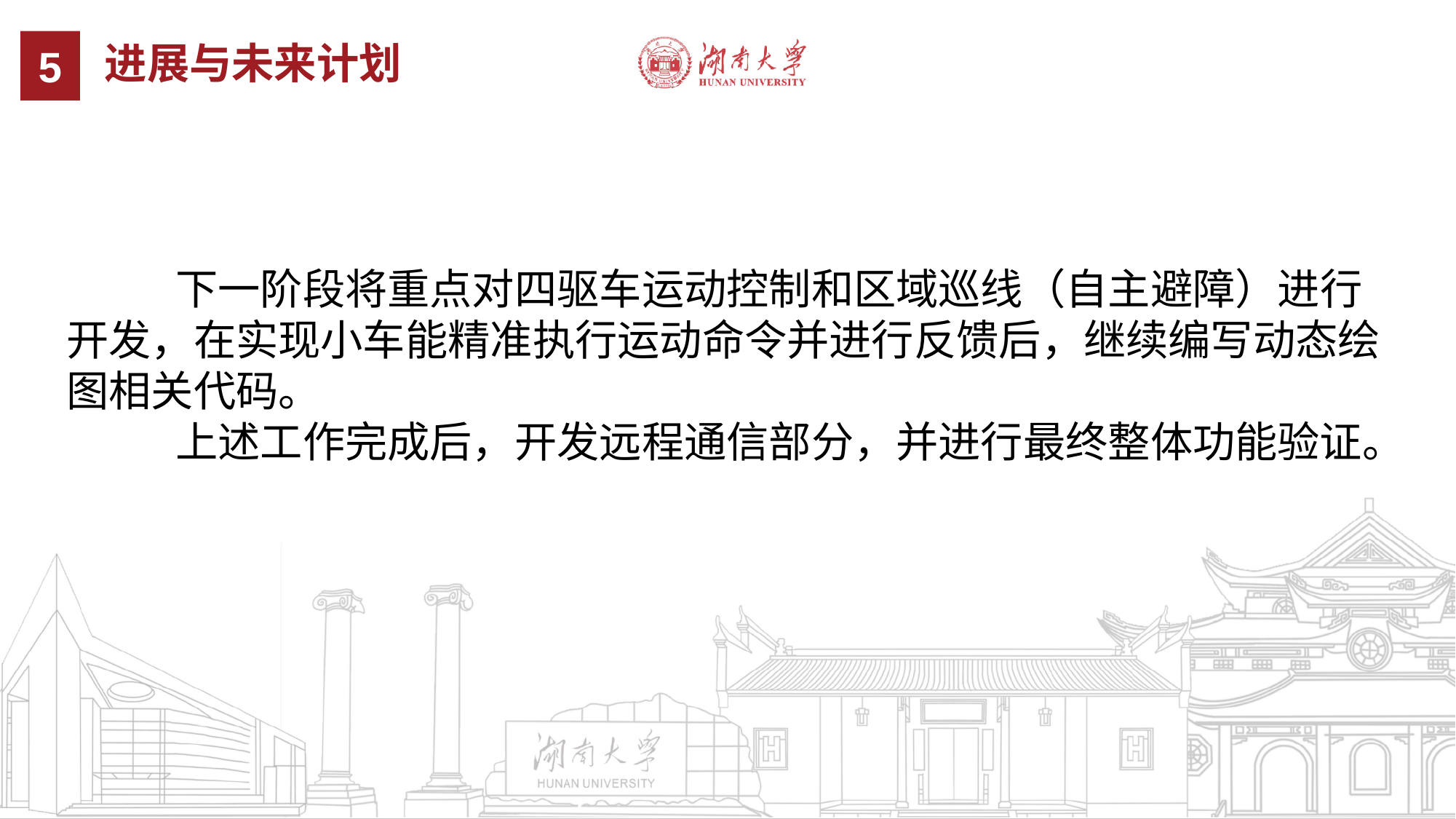

进展与未来计划
5
	下一阶段将重点对四驱车运动控制和区域巡线（自主避障）进行开发，在实现小车能精准执行运动命令并进行反馈后，继续编写动态绘图相关代码。
	上述工作完成后，开发远程通信部分，并进行最终整体功能验证。